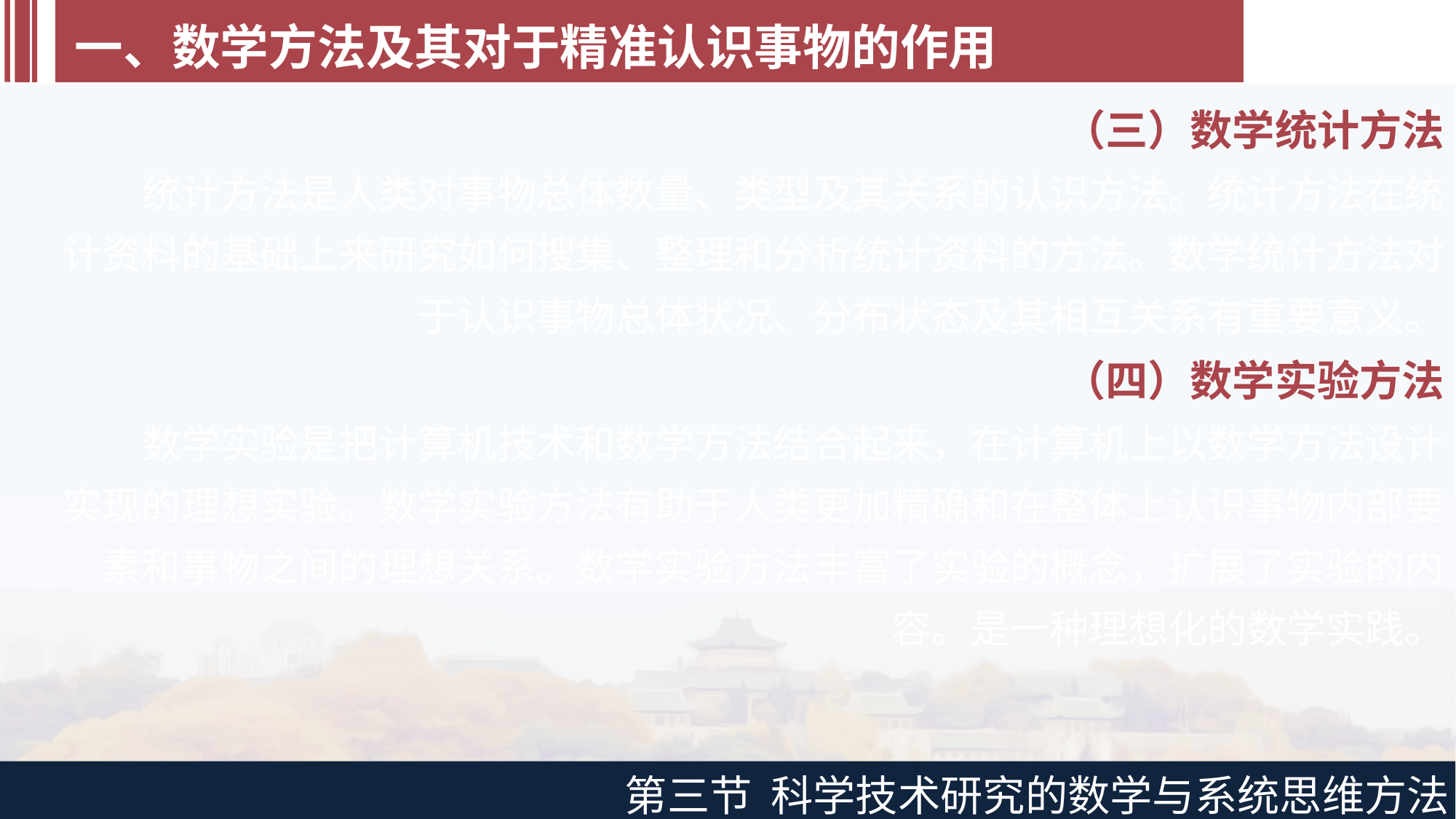

一、数学方法及其对于精准认识事物的作用
（三）数学统计方法
统计方法是人类对事物总体数量、类型及其关系的认识方法。统计方法在统计资料的基础上来研究如何搜集、整理和分析统计资料的方法。数学统计方法对于认识事物总体状况、分布状态及其相互关系有重要意义。
（四）数学实验方法
数学实验是把计算机技术和数学方法结合起来，在计算机上以数学方法设计实现的理想实验。数学实验方法有助于人类更加精确和在整体上认识事物内部要素和事物之间的理想关系。数学实验方法丰富了实验的概念，扩展了实验的内容。是一种理想化的数学实践。
第三节  科学技术研究的数学与系统思维方法